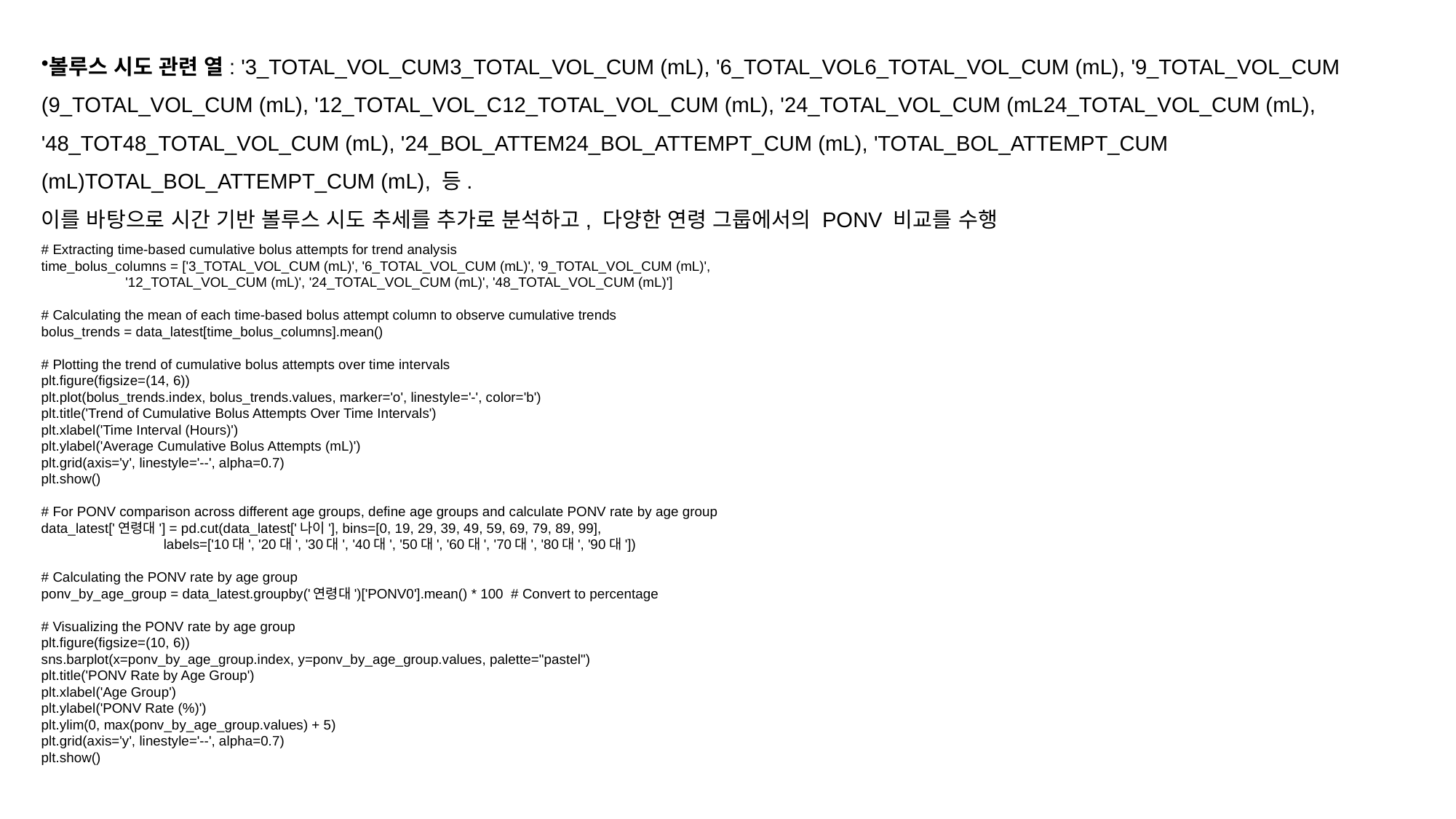

볼루스 시도 관련 열: '3_TOTAL_VOL_CUM3_TOTAL_VOL_CUM (mL), '6_TOTAL_VOL6_TOTAL_VOL_CUM (mL), '9_TOTAL_VOL_CUM (9_TOTAL_VOL_CUM (mL), '12_TOTAL_VOL_C12_TOTAL_VOL_CUM (mL), '24_TOTAL_VOL_CUM (mL24_TOTAL_VOL_CUM (mL), '48_TOT48_TOTAL_VOL_CUM (mL), '24_BOL_ATTEM24_BOL_ATTEMPT_CUM (mL), 'TOTAL_BOL_ATTEMPT_CUM (mL)TOTAL_BOL_ATTEMPT_CUM (mL), 등.
이를 바탕으로 시간 기반 볼루스 시도 추세를 추가로 분석하고, 다양한 연령 그룹에서의 PONV 비교를 수행
# Extracting time-based cumulative bolus attempts for trend analysis
time_bolus_columns = ['3_TOTAL_VOL_CUM (mL)', '6_TOTAL_VOL_CUM (mL)', '9_TOTAL_VOL_CUM (mL)',
                      '12_TOTAL_VOL_CUM (mL)', '24_TOTAL_VOL_CUM (mL)', '48_TOTAL_VOL_CUM (mL)']

# Calculating the mean of each time-based bolus attempt column to observe cumulative trends
bolus_trends = data_latest[time_bolus_columns].mean()

# Plotting the trend of cumulative bolus attempts over time intervals
plt.figure(figsize=(14, 6))
plt.plot(bolus_trends.index, bolus_trends.values, marker='o', linestyle='-', color='b')
plt.title('Trend of Cumulative Bolus Attempts Over Time Intervals')
plt.xlabel('Time Interval (Hours)')
plt.ylabel('Average Cumulative Bolus Attempts (mL)')
plt.grid(axis='y', linestyle='--', alpha=0.7)
plt.show()

# For PONV comparison across different age groups, define age groups and calculate PONV rate by age group
data_latest['연령대'] = pd.cut(data_latest['나이'], bins=[0, 19, 29, 39, 49, 59, 69, 79, 89, 99],
                                labels=['10대', '20대', '30대', '40대', '50대', '60대', '70대', '80대', '90대'])

# Calculating the PONV rate by age group
ponv_by_age_group = data_latest.groupby('연령대')['PONV0'].mean() * 100  # Convert to percentage

# Visualizing the PONV rate by age group
plt.figure(figsize=(10, 6))
sns.barplot(x=ponv_by_age_group.index, y=ponv_by_age_group.values, palette="pastel")
plt.title('PONV Rate by Age Group')
plt.xlabel('Age Group')
plt.ylabel('PONV Rate (%)')
plt.ylim(0, max(ponv_by_age_group.values) + 5)
plt.grid(axis='y', linestyle='--', alpha=0.7)
plt.show()